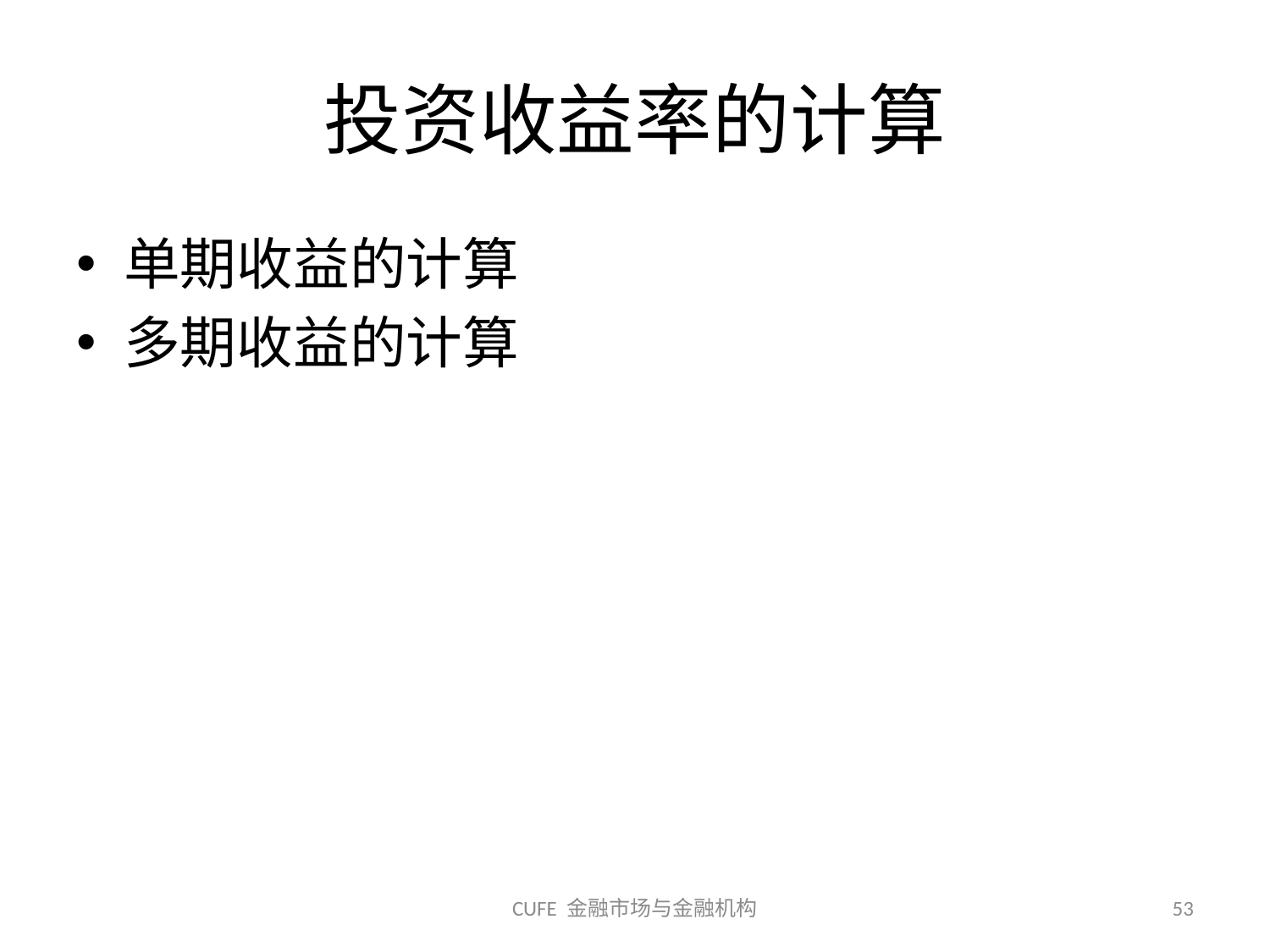

# 投资收益率的计算
单期收益的计算
多期收益的计算
CUFE 金融市场与金融机构
53